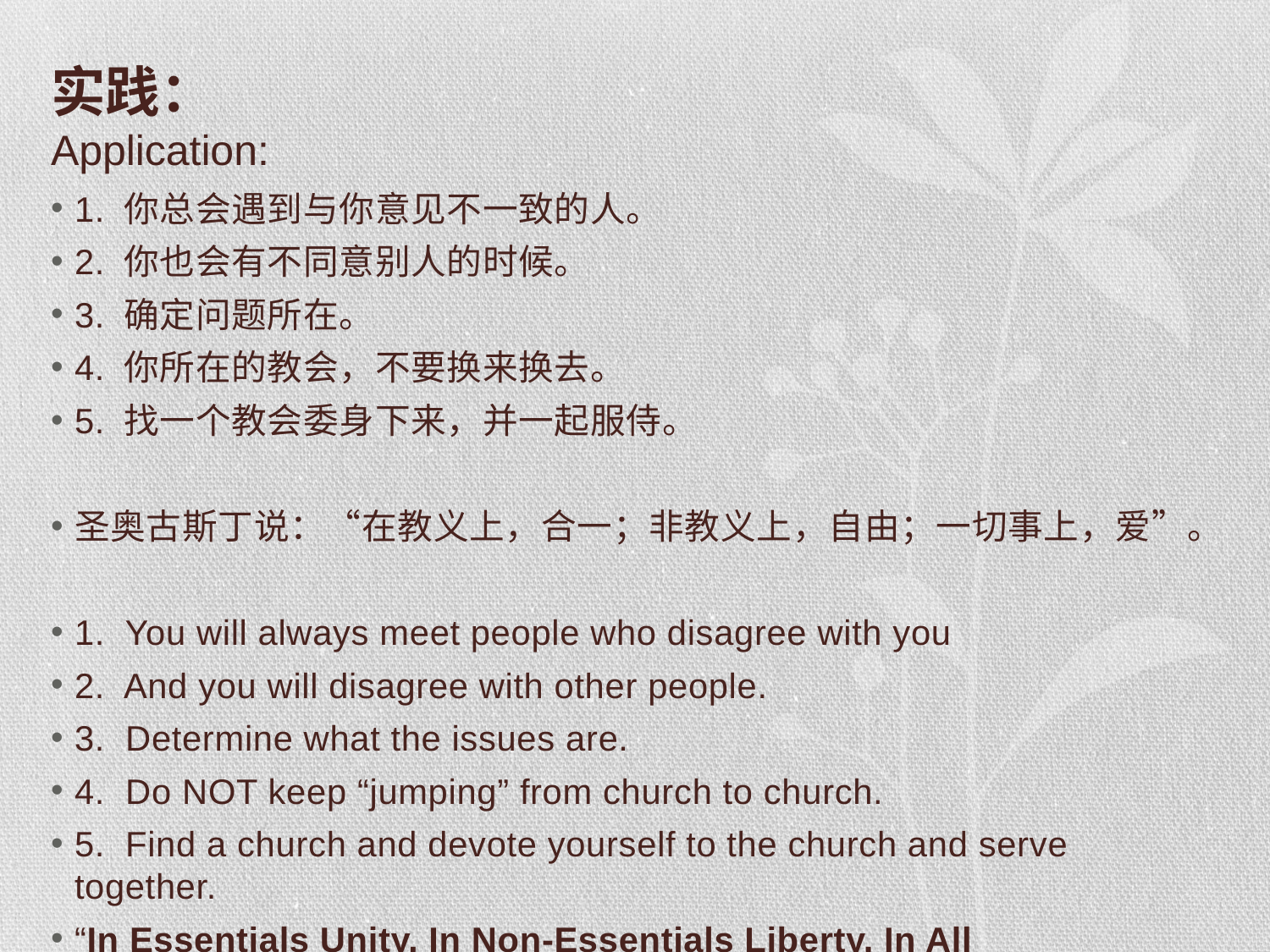

# 实践： Application:
1. 你总会遇到与你意见不一致的人。
2. 你也会有不同意别人的时候。
3. 确定问题所在。
4. 你所在的教会，不要换来换去。
5. 找一个教会委身下来，并一起服侍。

圣奥古斯丁说：“在教义上，合一；非教义上，自由；一切事上，爱”。

1.  You will always meet people who disagree with you
2.  And you will disagree with other people.
3.  Determine what the issues are.
4.  Do NOT keep “jumping” from church to church.
5.  Find a church and devote yourself to the church and serve together.
“In Essentials Unity, In Non-Essentials Liberty, In All Things Charity (Love)”. St. Augustine